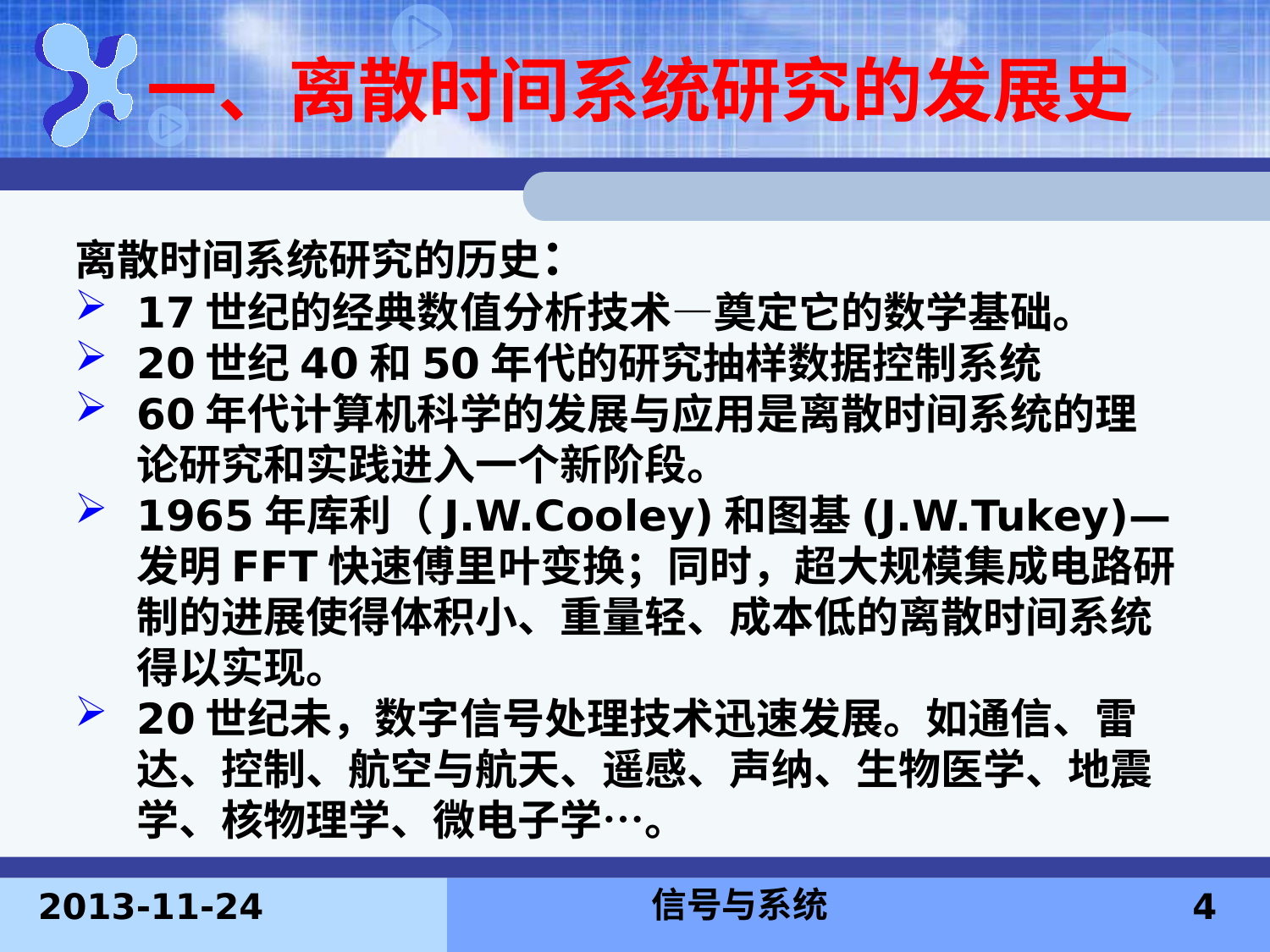

# 一、离散时间系统研究的发展史
离散时间系统研究的历史：
17世纪的经典数值分析技术—奠定它的数学基础。
20世纪40和50年代的研究抽样数据控制系统
60年代计算机科学的发展与应用是离散时间系统的理论研究和实践进入一个新阶段。
1965年库利（J.W.Cooley)和图基(J.W.Tukey)—发明FFT快速傅里叶变换；同时，超大规模集成电路研制的进展使得体积小、重量轻、成本低的离散时间系统得以实现。
20世纪未，数字信号处理技术迅速发展。如通信、雷达、控制、航空与航天、遥感、声纳、生物医学、地震学、核物理学、微电子学…。
信号与系统
2013-11-24
4